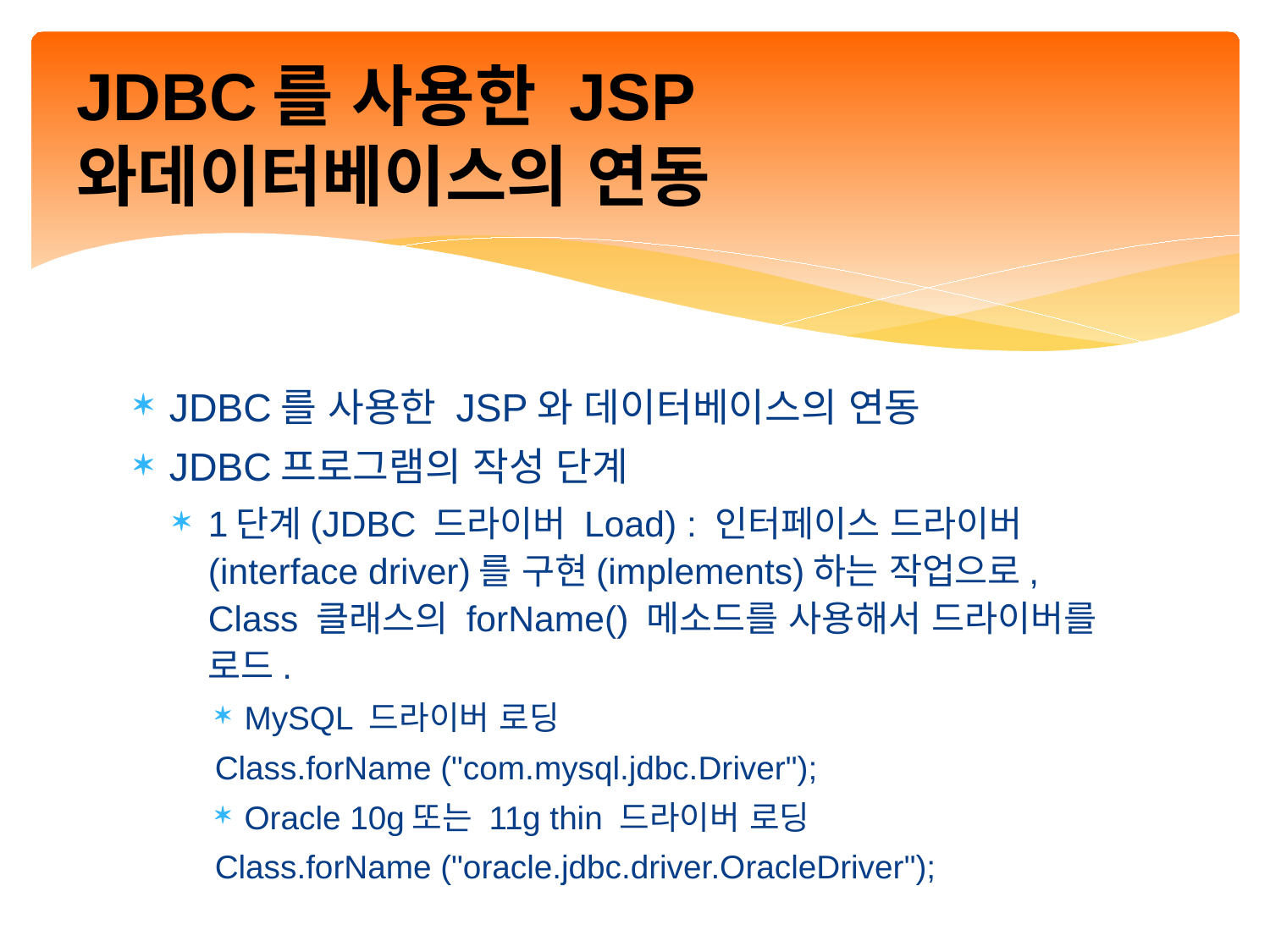

# JDBC를 사용한 JSP와데이터베이스의 연동
JDBC를 사용한 JSP와 데이터베이스의 연동
JDBC프로그램의 작성 단계
1단계(JDBC 드라이버 Load) : 인터페이스 드라이버(interface driver)를 구현(implements)하는 작업으로, Class 클래스의 forName() 메소드를 사용해서 드라이버를 로드.
MySQL 드라이버 로딩
Class.forName ("com.mysql.jdbc.Driver");
Oracle 10g또는 11g thin 드라이버 로딩
Class.forName ("oracle.jdbc.driver.OracleDriver");